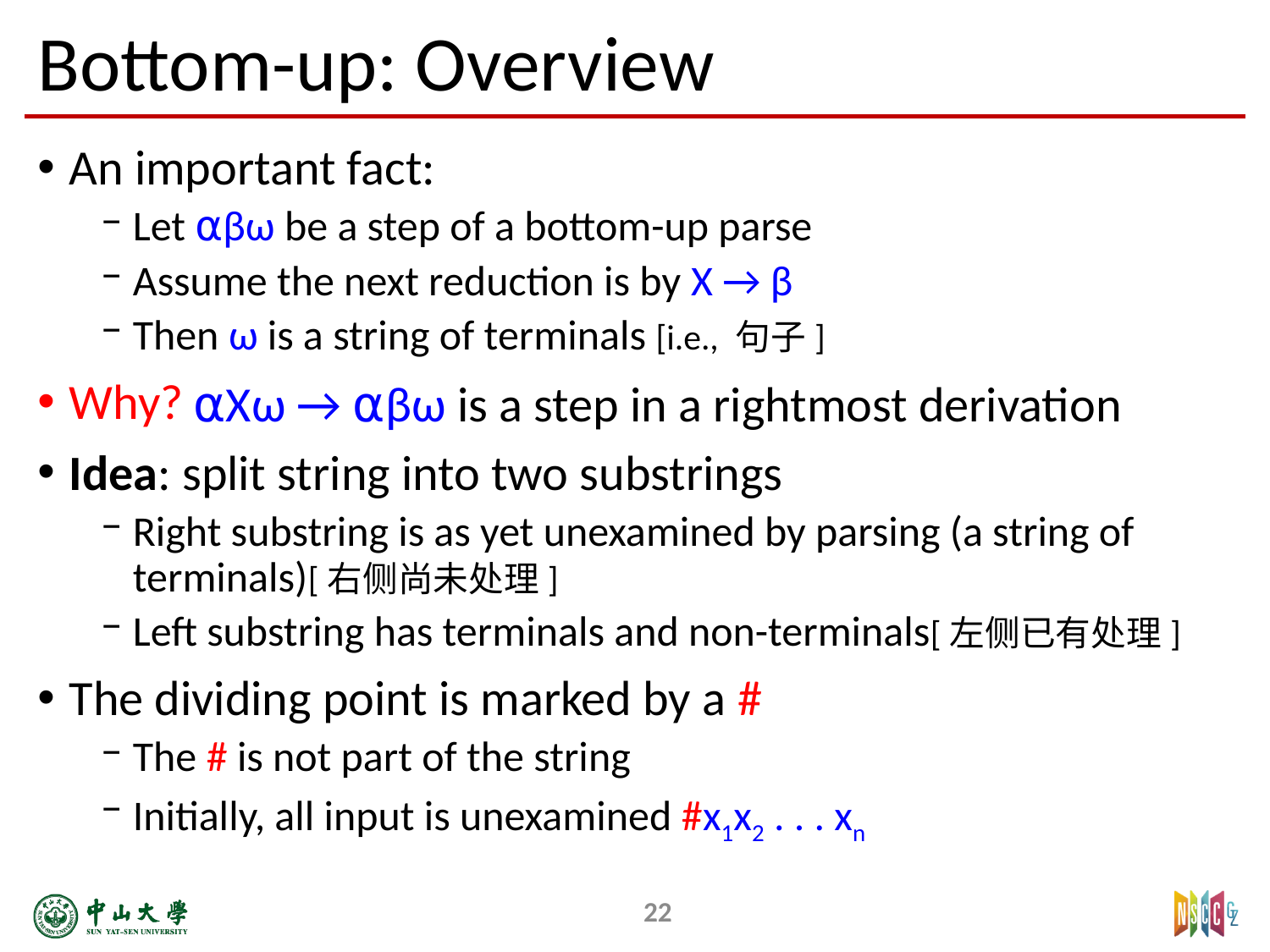

# Bottom-up: Overview
An important fact:
Let ⍺βω be a step of a bottom-up parse
Assume the next reduction is by X → β
Then ω is a string of terminals [i.e., 句子]
Why?
Idea: split string into two substrings
Right substring is as yet unexamined by parsing (a string of terminals)[右侧尚未处理]
Left substring has terminals and non-terminals[左侧已有处理]
The dividing point is marked by a #
The # is not part of the string
Initially, all input is unexamined #x1x2 . . . xn
⍺Xω → ⍺βω is a step in a rightmost derivation
22